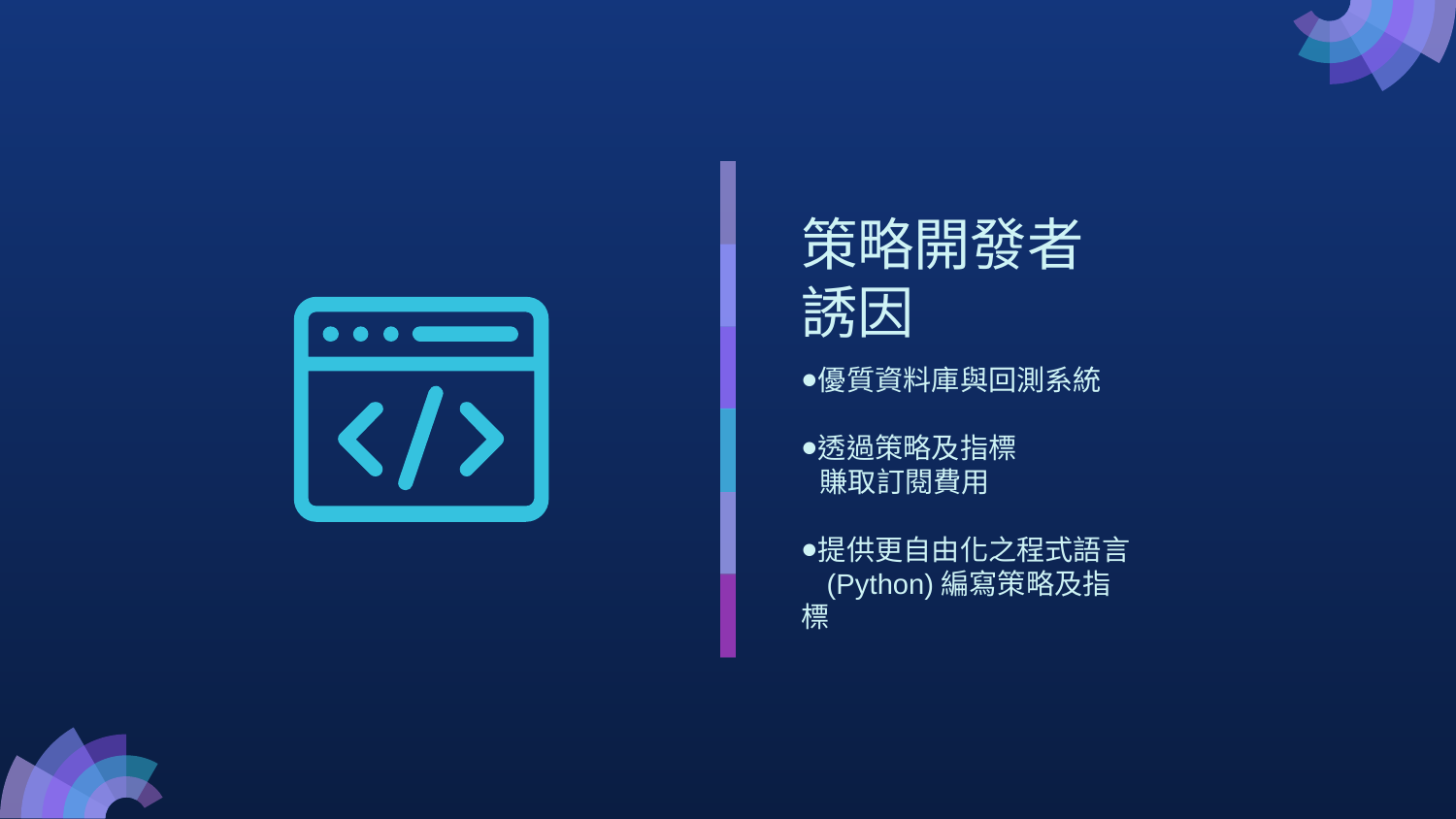

# 策略開發者誘因

優質資料庫與回測系統

透過策略及指標
   賺取訂閱費用

提供更自由化之程式語言
   (Python)編寫策略及指標